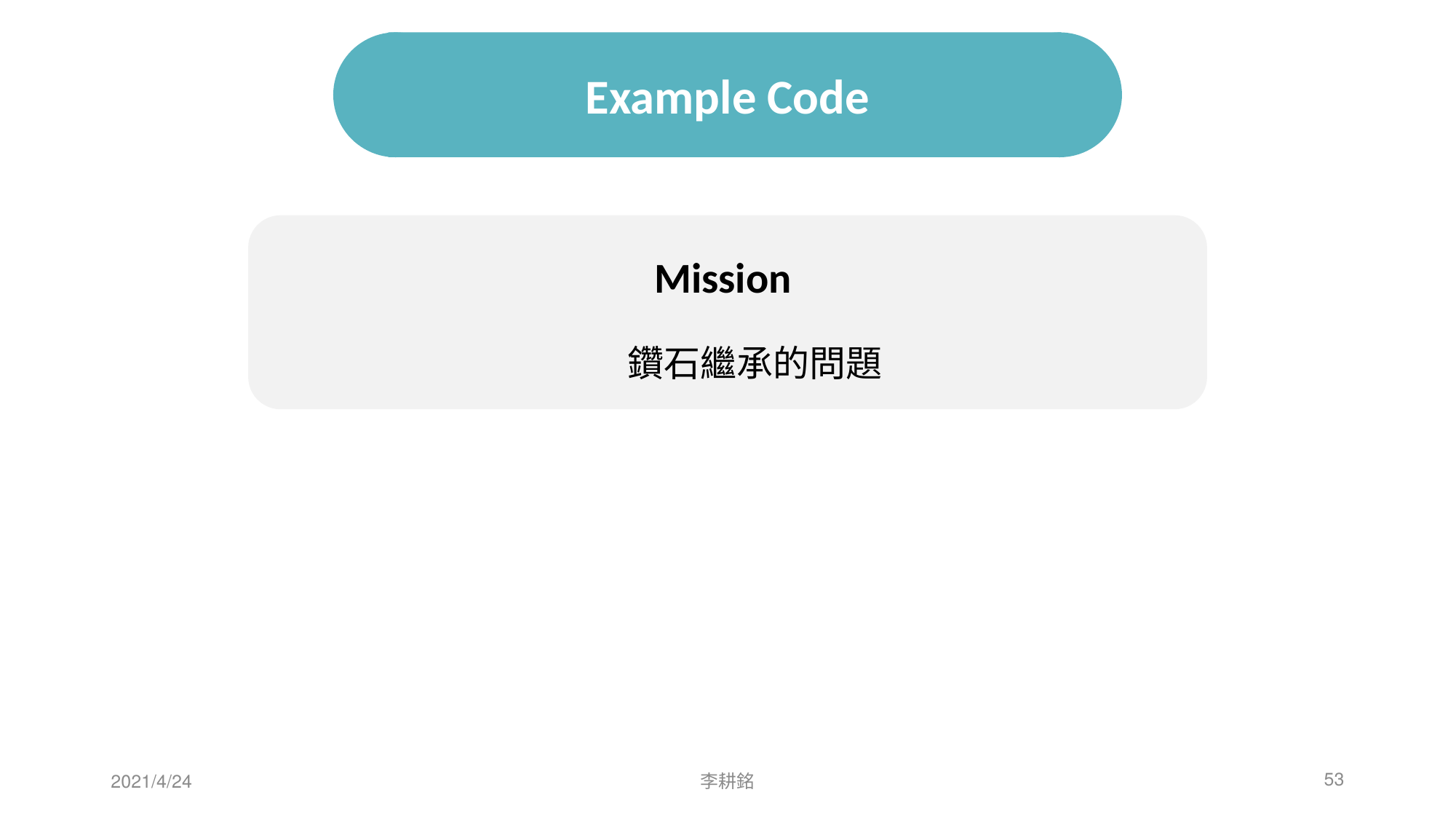

# Example Code

Mission
鑽石繼承的問題
2021/4/24
李耕銘
53